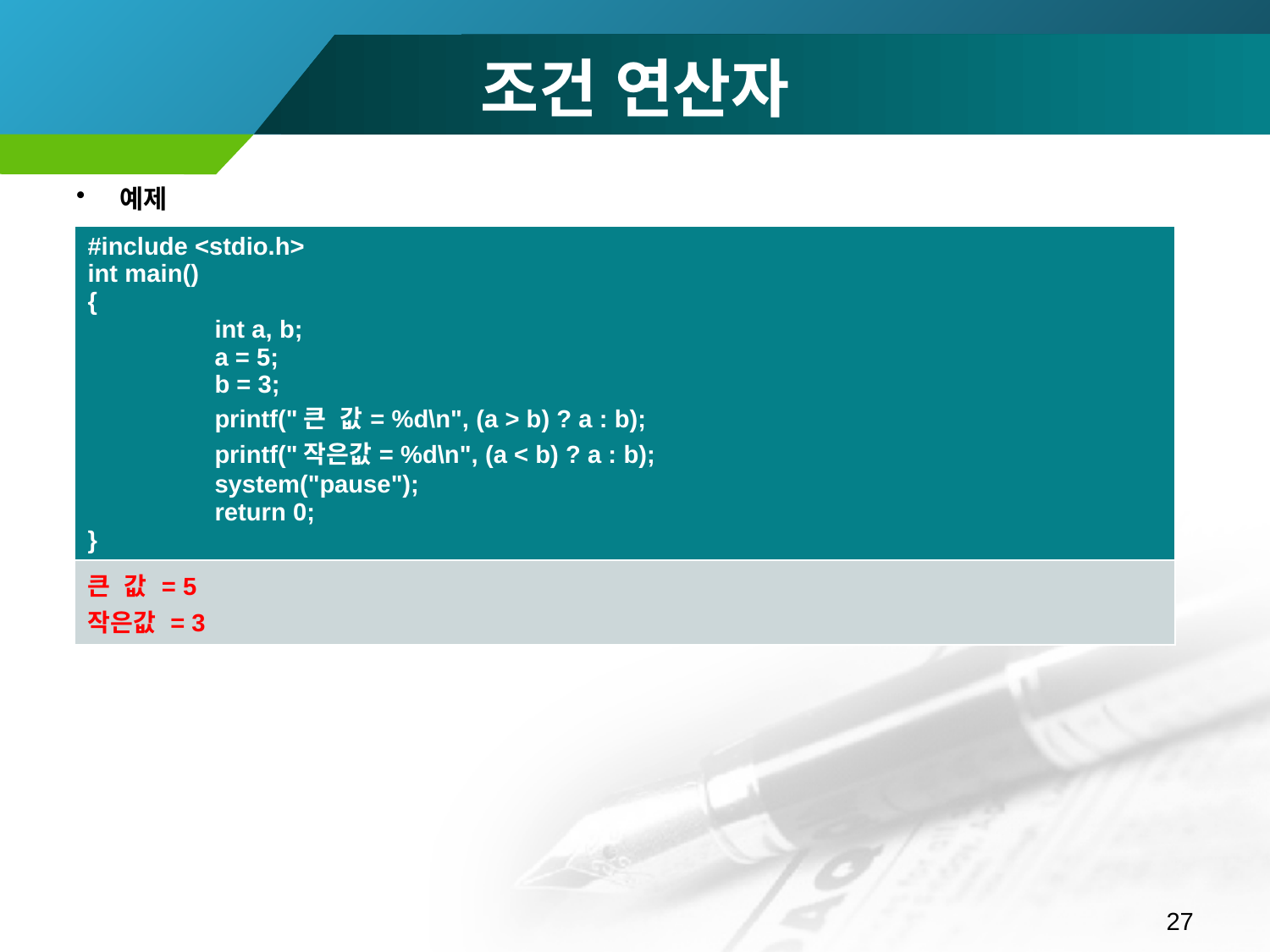

# 조건 연산자
예제
| #include <stdio.h> int main() { int a, b; a = 5; b = 3; printf("큰 값= %d\n", (a > b) ? a : b); printf("작은값= %d\n", (a < b) ? a : b); system("pause"); return 0; } |
| --- |
| 큰 값 = 5 작은값 = 3 |
27